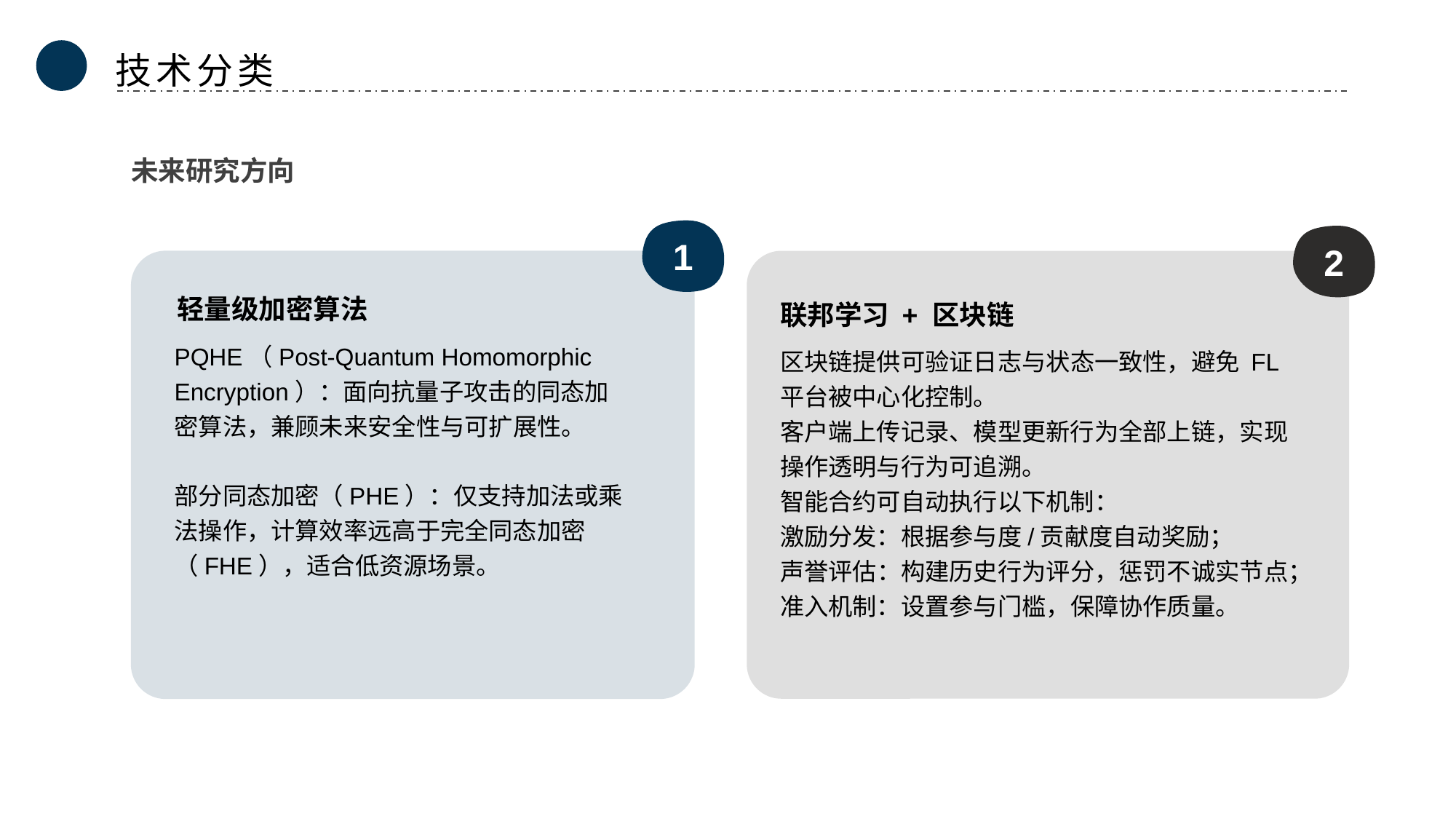

技术分类

未来研究方向
1
2

轻量级加密算法
联邦学习 + 区块链
PQHE（Post-Quantum Homomorphic Encryption）：面向抗量子攻击的同态加密算法，兼顾未来安全性与可扩展性。

部分同态加密（PHE）：仅支持加法或乘法操作，计算效率远高于完全同态加密（FHE），适合低资源场景。
区块链提供可验证日志与状态一致性，避免 FL 平台被中心化控制。
客户端上传记录、模型更新行为全部上链，实现操作透明与行为可追溯。
智能合约可自动执行以下机制：
激励分发：根据参与度/贡献度自动奖励；
声誉评估：构建历史行为评分，惩罚不诚实节点；
准入机制：设置参与门槛，保障协作质量。